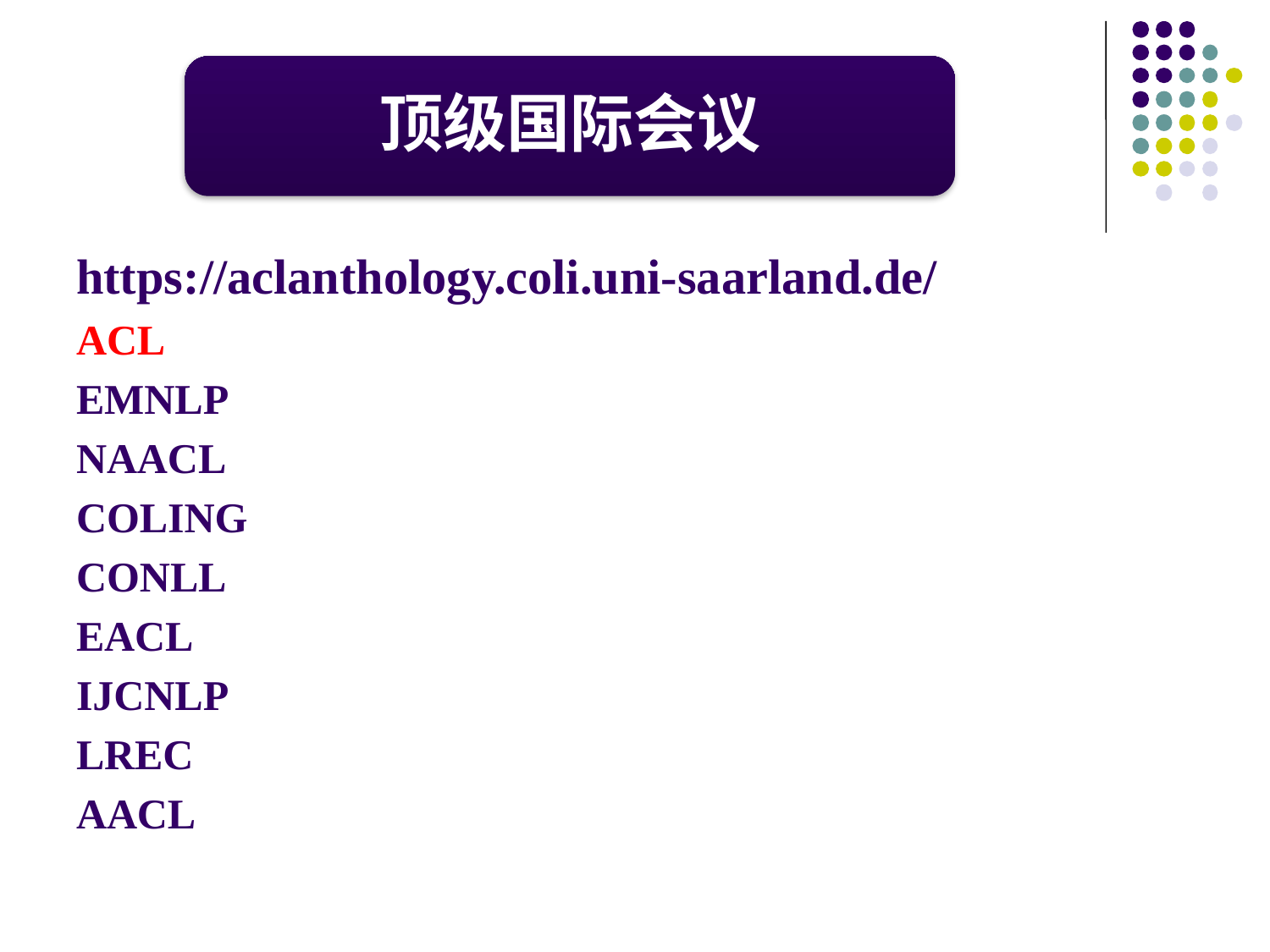

https://aclanthology.coli.uni-saarland.de/
ACL
EMNLP
NAACL
COLING
CONLL
EACL
IJCNLP
LREC
AACL

顶级国际会议